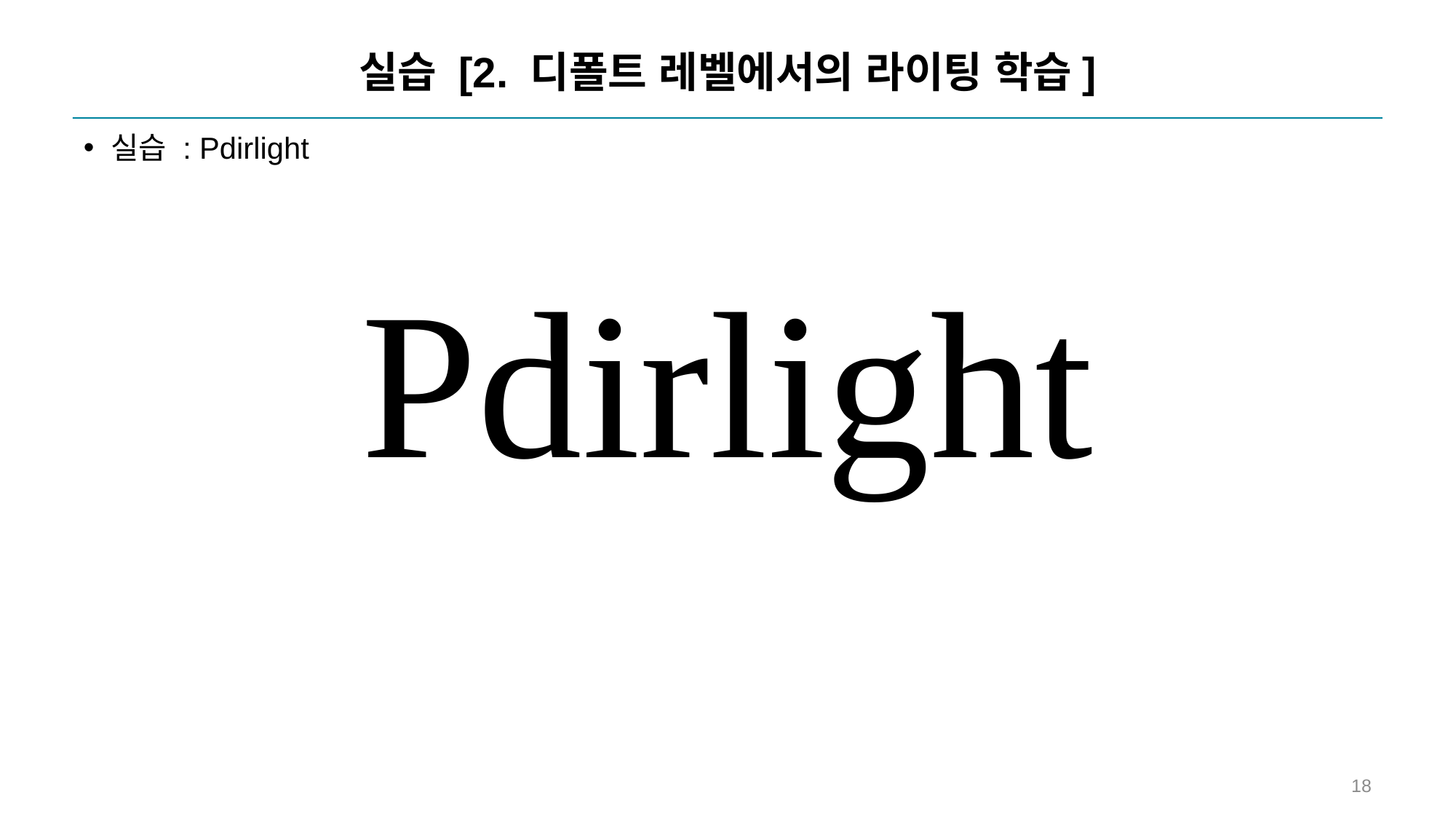

# 실습 [2. 디폴트 레벨에서의 라이팅 학습]
실습 : Pdirlight

Pdirlight
18